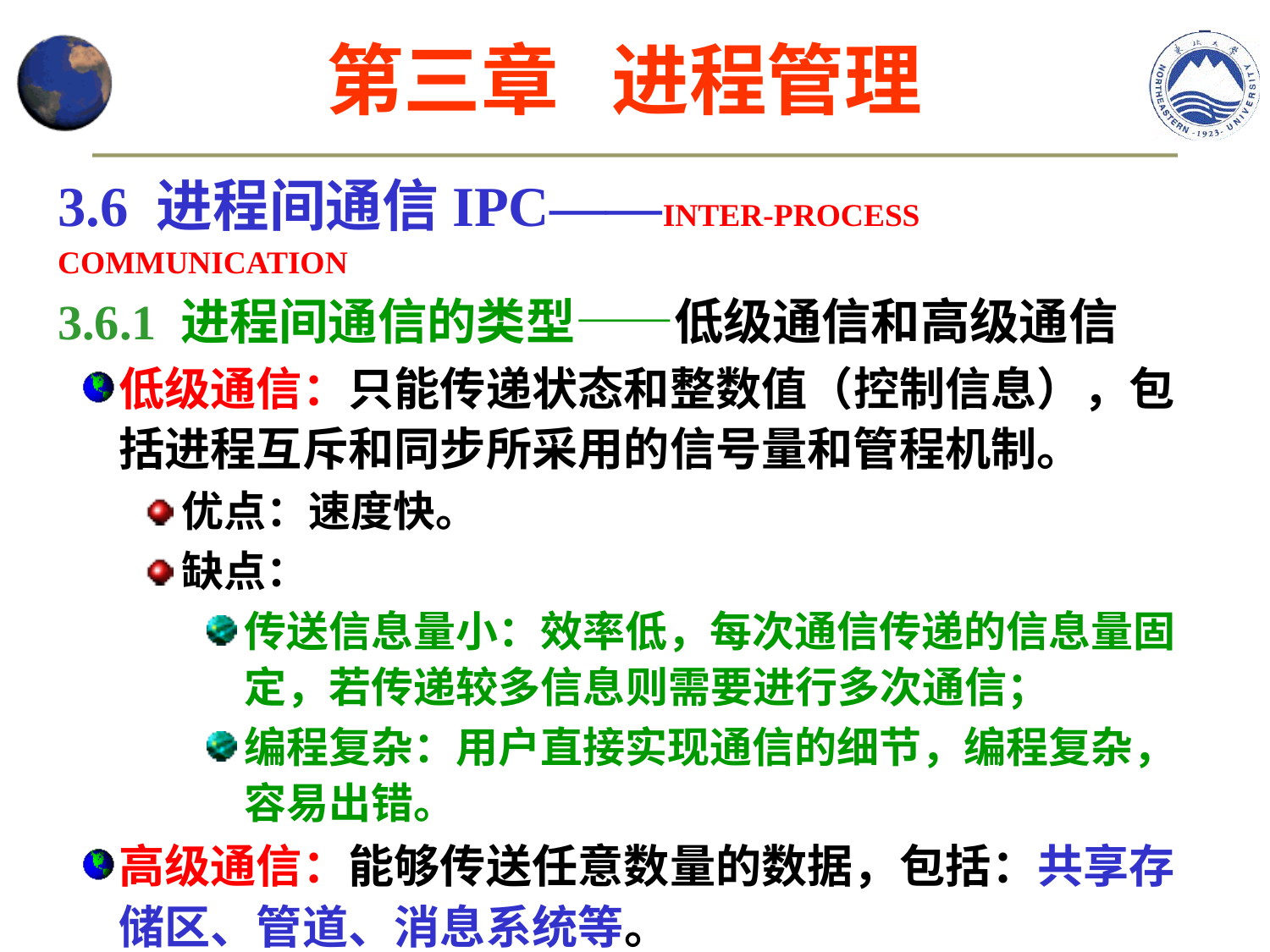

第三章   进程管理
3.6 进程间通信IPC——INTER-PROCESS COMMUNICATION
3.6.1 进程间通信的类型——低级通信和高级通信
低级通信：只能传递状态和整数值（控制信息），包括进程互斥和同步所采用的信号量和管程机制。
优点：速度快。
缺点：
传送信息量小：效率低，每次通信传递的信息量固定，若传递较多信息则需要进行多次通信；
编程复杂：用户直接实现通信的细节，编程复杂，容易出错。
高级通信：能够传送任意数量的数据，包括：共享存储区、管道、消息系统等。